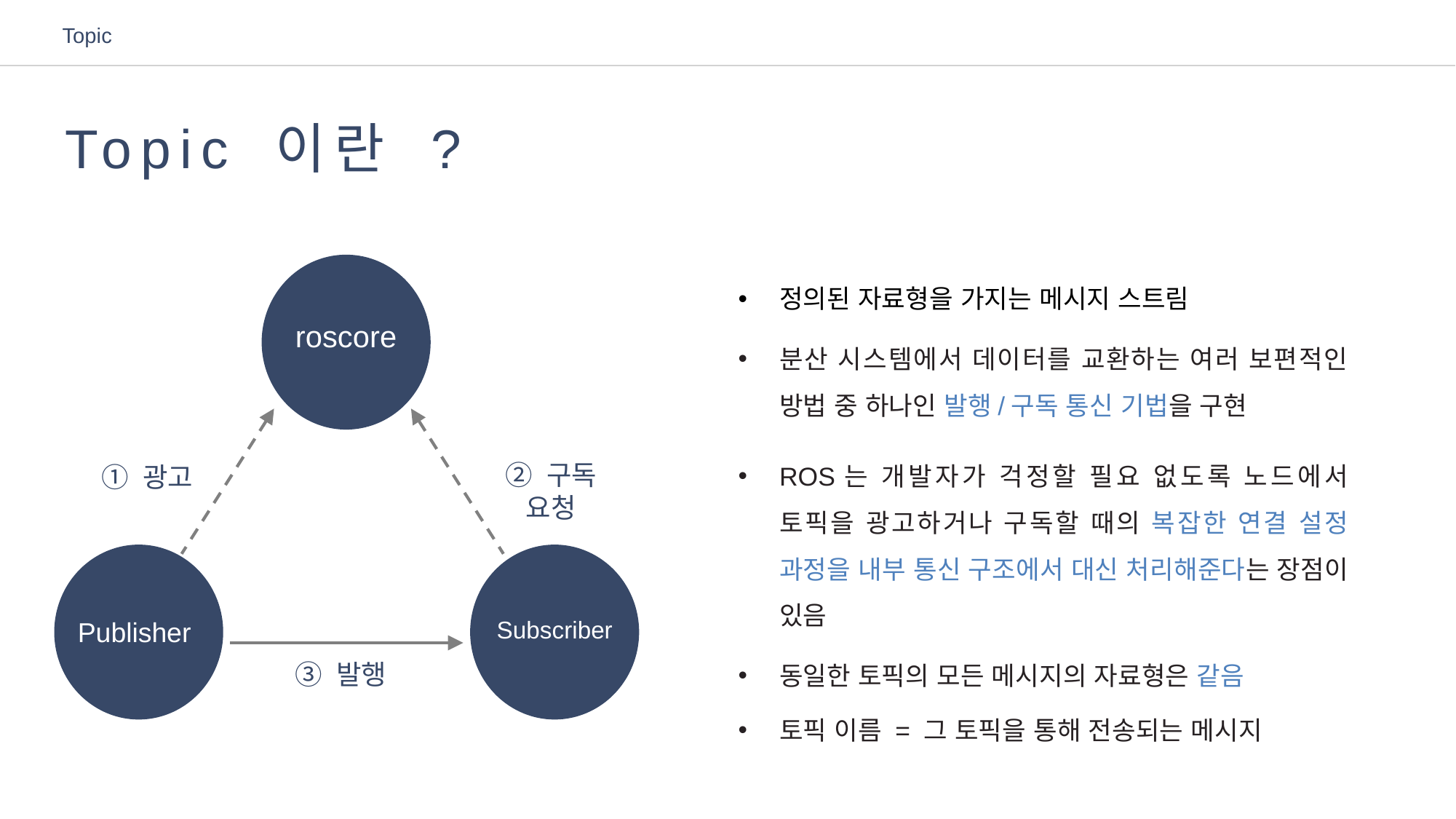

Topic
Topic 이란 ?
정의된 자료형을 가지는 메시지 스트림

분산 시스템에서 데이터를 교환하는 여러 보편적인 방법 중 하나인 발행/구독 통신 기법을 구현

ROS는 개발자가 걱정할 필요 없도록 노드에서 토픽을 광고하거나 구독할 때의 복잡한 연결 설정 과정을 내부 통신 구조에서 대신 처리해준다는 장점이 있음

동일한 토픽의 모든 메시지의 자료형은 같음

토픽 이름 = 그 토픽을 통해 전송되는 메시지

roscore

Publisher
Subscriber
② 구독 요청
① 광고
③ 발행